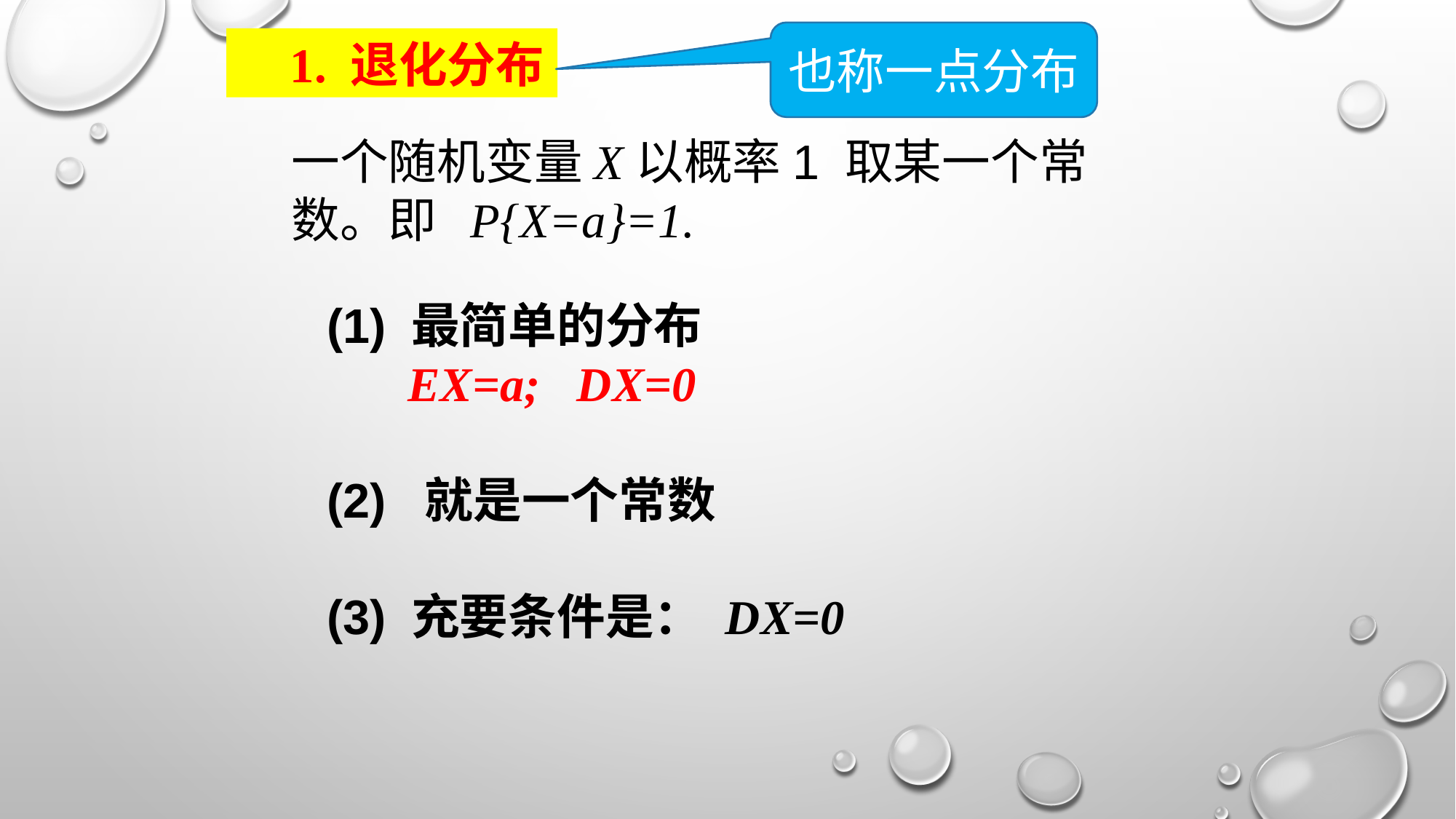

也称一点分布
     1. 退化分布
一个随机变量X以概率1 取某一个常数。即  P{X=a}=1.

  (1) 最简单的分布
        EX=a;   DX=0

  (2)  就是一个常数

  (3) 充要条件是： DX=0